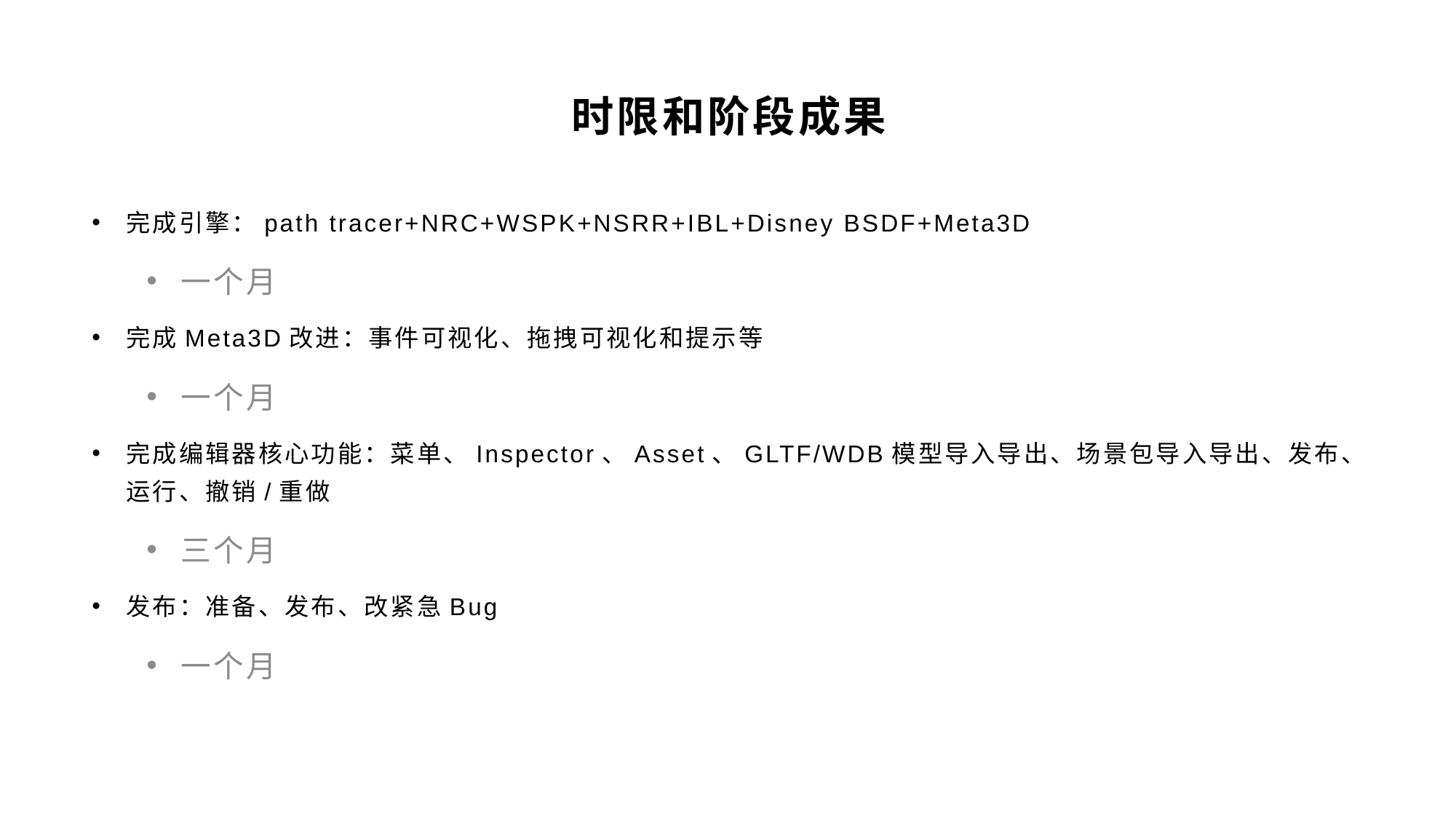

# 时限和阶段成果
完成引擎：path tracer+NRC+WSPK+NSRR+IBL+Disney BSDF+Meta3D
一个月
完成Meta3D改进：事件可视化、拖拽可视化和提示等
一个月
完成编辑器核心功能：菜单、Inspector、Asset、GLTF/WDB模型导入导出、场景包导入导出、发布、运行、撤销/重做
三个月
发布：准备、发布、改紧急Bug
一个月